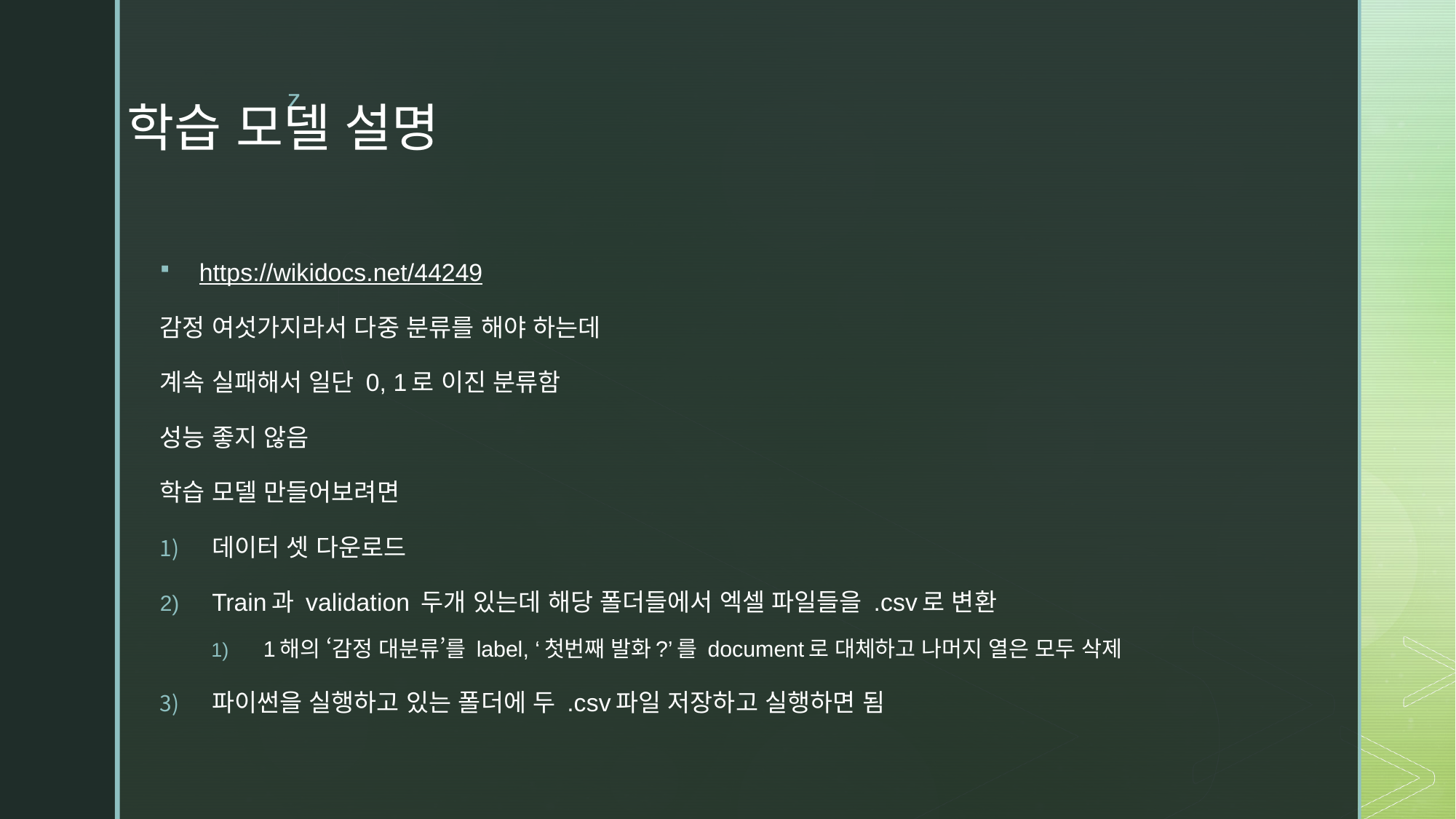

# 학습 모델 설명
https://wikidocs.net/44249
감정 여섯가지라서 다중 분류를 해야 하는데
계속 실패해서 일단 0, 1로 이진 분류함
성능 좋지 않음
학습 모델 만들어보려면
데이터 셋 다운로드
Train과 validation 두개 있는데 해당 폴더들에서 엑셀 파일들을 .csv로 변환
1해의 ‘감정 대분류’를 label, ‘첫번째 발화?’를 document로 대체하고 나머지 열은 모두 삭제
파이썬을 실행하고 있는 폴더에 두 .csv파일 저장하고 실행하면 됨